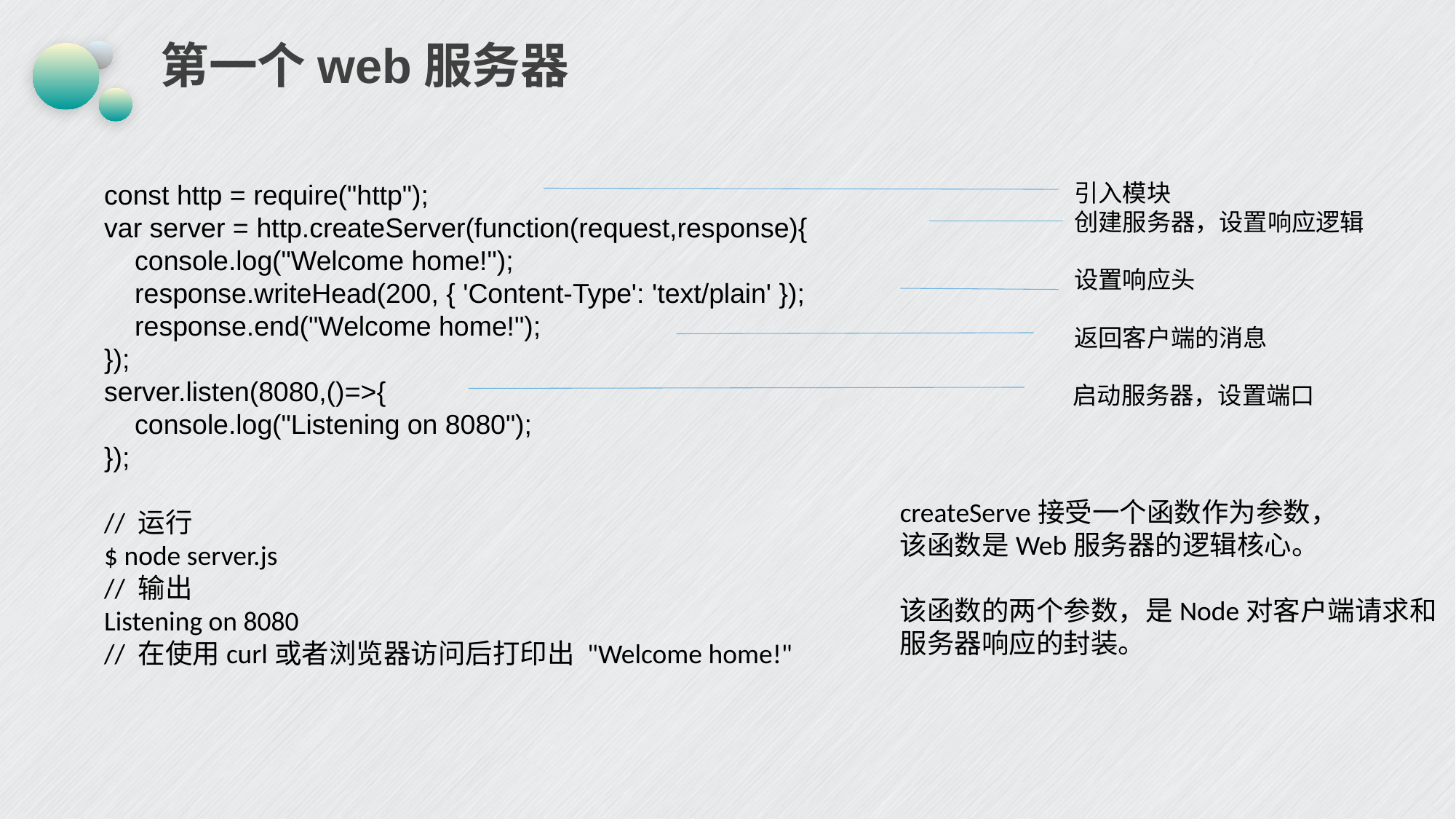

# 第一个web服务器

const http = require("http");
var server = http.createServer(function(request,response){
    console.log("Welcome home!");
    response.writeHead(200, { 'Content-Type': 'text/plain' });
    response.end("Welcome home!");
});
server.listen(8080,()=>{
    console.log("Listening on 8080");
});

// 运行
$ node server.js
// 输出
Listening on 8080
// 在使用curl或者浏览器访问后打印出 "Welcome home!"
引入模块
创建服务器，设置响应逻辑

设置响应头

返回客户端的消息
启动服务器，设置端口
createServe接受一个函数作为参数，
该函数是Web服务器的逻辑核心。

该函数的两个参数，是Node对客户端请求和
服务器响应的封装。